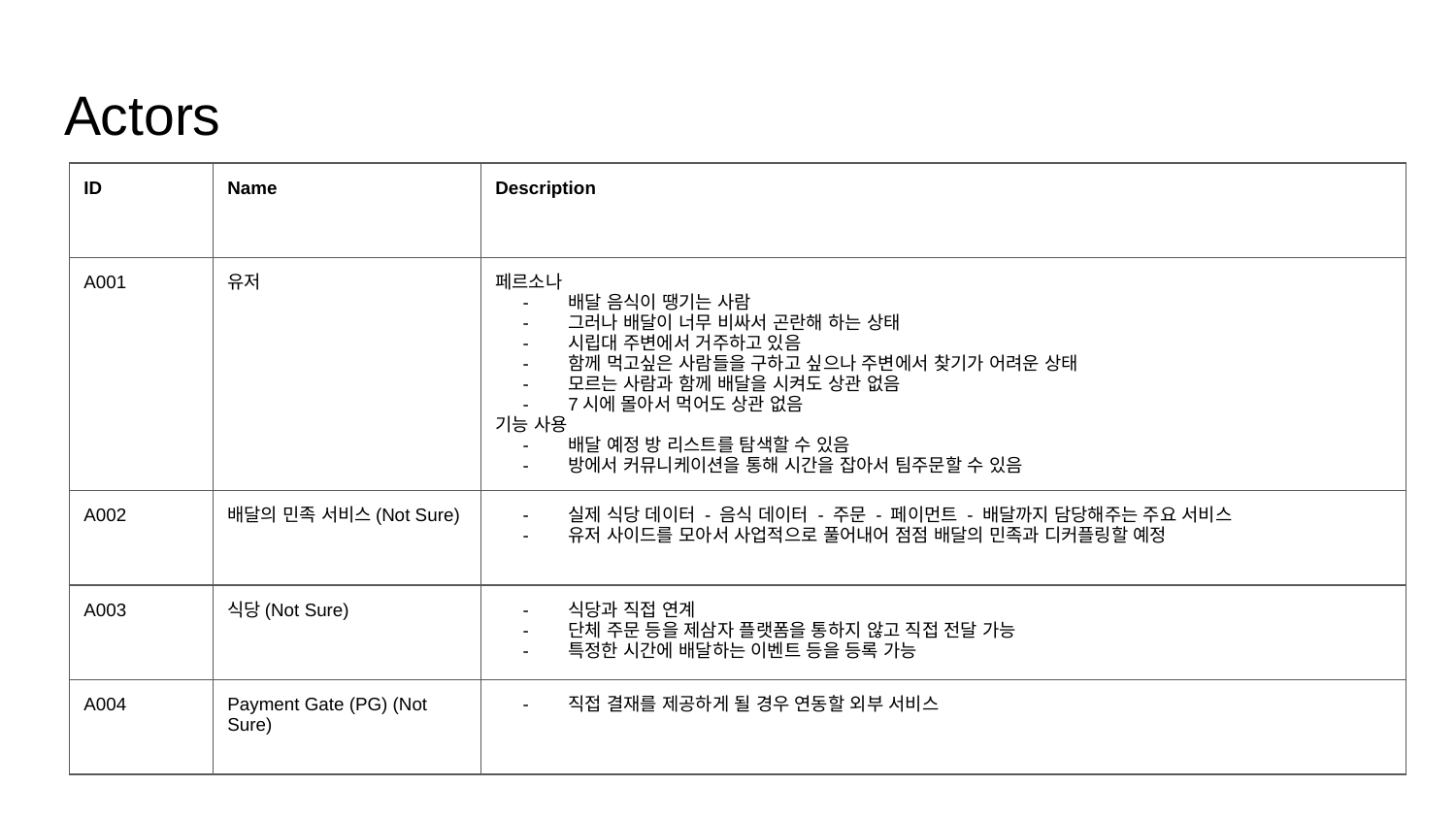

# Actors
| ID | Name | Description |
| --- | --- | --- |
| A001 | 유저 | 페르소나 배달 음식이 땡기는 사람 그러나 배달이 너무 비싸서 곤란해 하는 상태 시립대 주변에서 거주하고 있음 함께 먹고싶은 사람들을 구하고 싶으나 주변에서 찾기가 어려운 상태 모르는 사람과 함께 배달을 시켜도 상관 없음 7시에 몰아서 먹어도 상관 없음 기능 사용 배달 예정 방 리스트를 탐색할 수 있음 방에서 커뮤니케이션을 통해 시간을 잡아서 팀주문할 수 있음 |
| A002 | 배달의 민족 서비스(Not Sure) | 실제 식당 데이터 - 음식 데이터 - 주문 - 페이먼트 - 배달까지 담당해주는 주요 서비스 유저 사이드를 모아서 사업적으로 풀어내어 점점 배달의 민족과 디커플링할 예정 |
| A003 | 식당(Not Sure) | 식당과 직접 연계 단체 주문 등을 제삼자 플랫폼을 통하지 않고 직접 전달 가능 특정한 시간에 배달하는 이벤트 등을 등록 가능 |
| A004 | Payment Gate (PG) (Not Sure) | 직접 결재를 제공하게 될 경우 연동할 외부 서비스 |